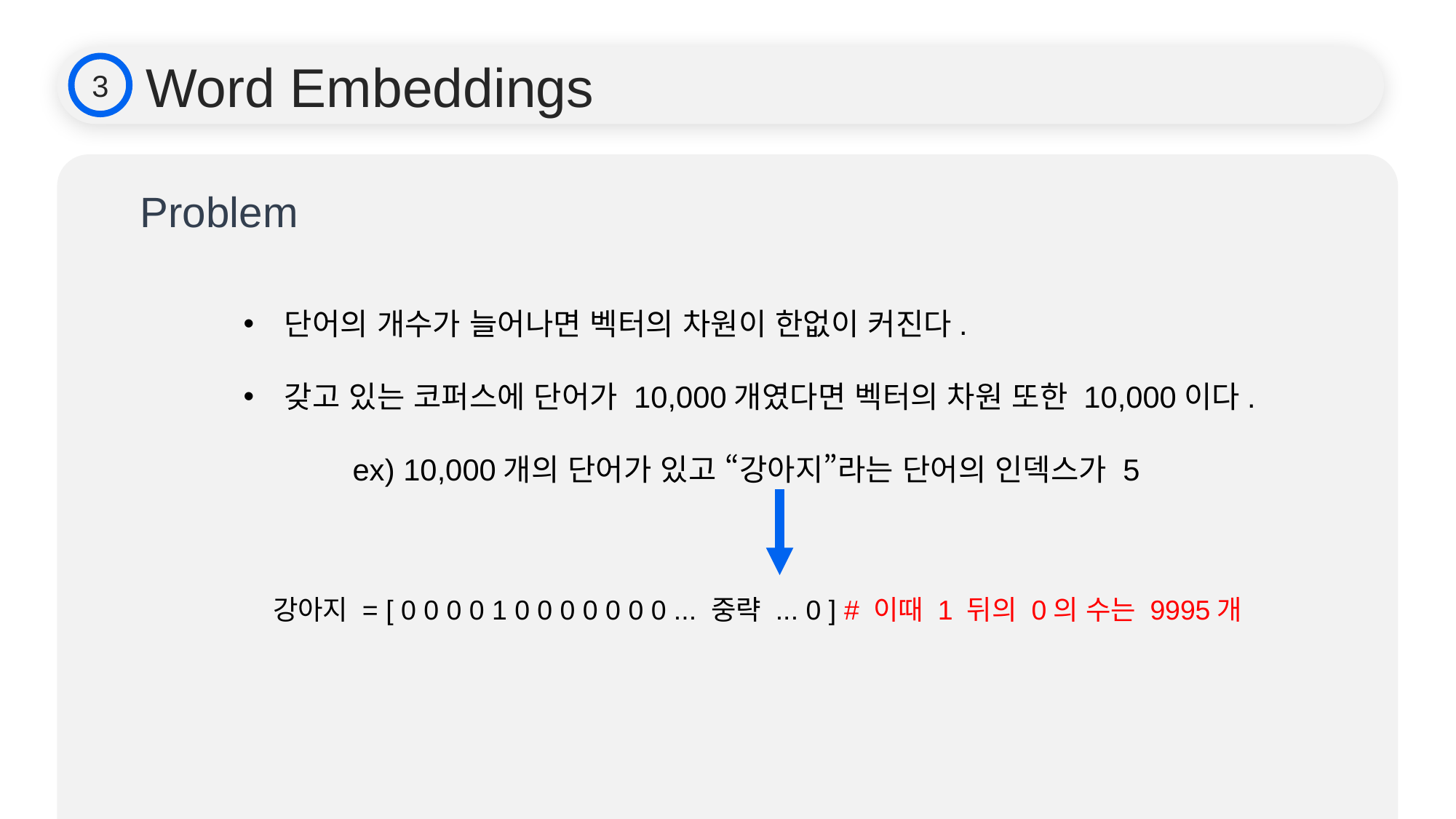

Word Embeddings
3

Problem
단어의 개수가 늘어나면 벡터의 차원이 한없이 커진다.
갖고 있는 코퍼스에 단어가 10,000개였다면 벡터의 차원 또한 10,000이다.
	ex) 10,000개의 단어가 있고 “강아지”라는 단어의 인덱스가 5

   강아지 = [ 0 0 0 0 1 0 0 0 0 0 0 0 ... 중략 ... 0 ] # 이때 1 뒤의 0의 수는 9995개